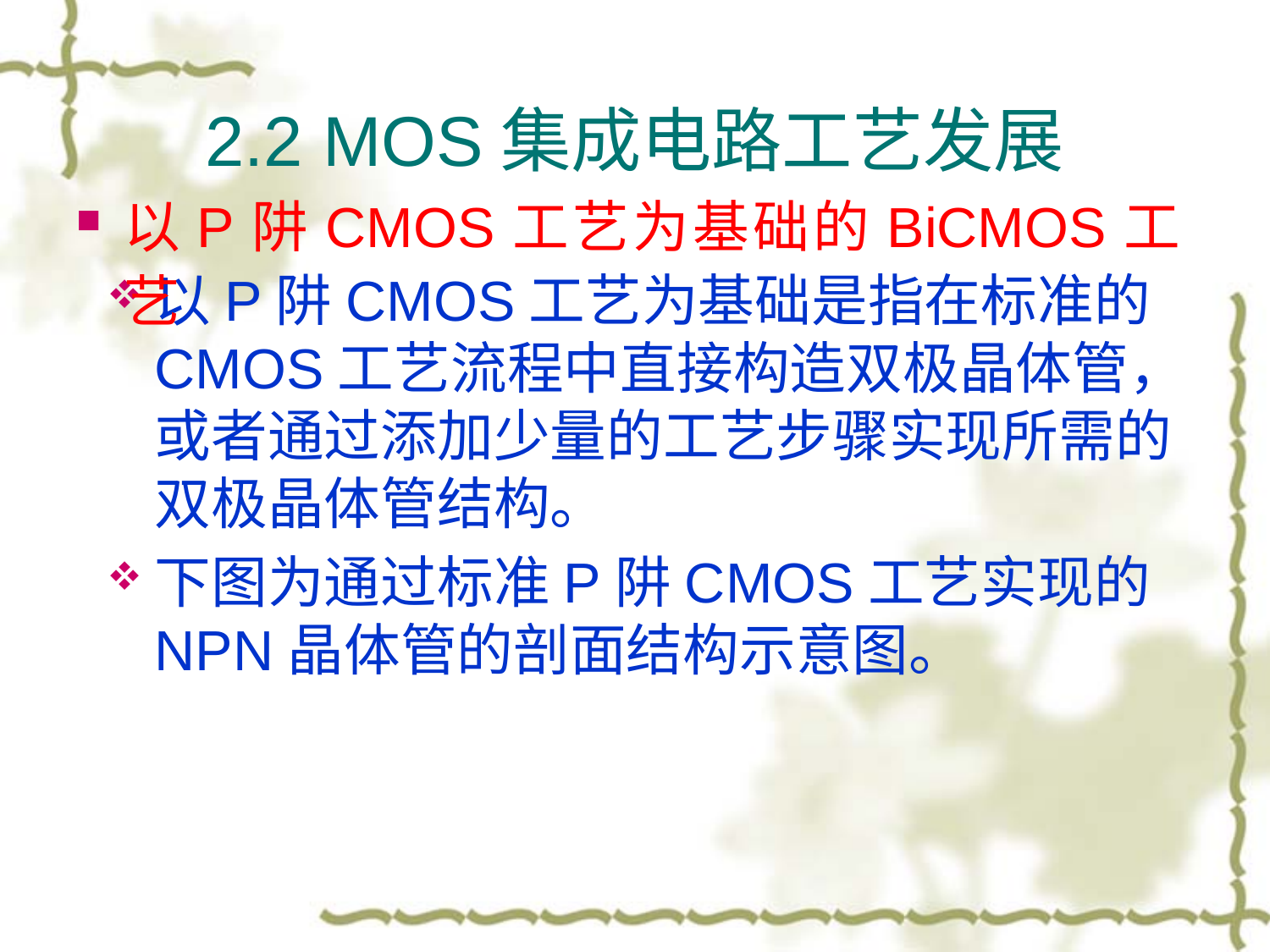

#
2.2 MOS集成电路工艺发展
以P阱CMOS工艺为基础的BiCMOS工艺
以P阱CMOS工艺为基础是指在标准的CMOS工艺流程中直接构造双极晶体管，或者通过添加少量的工艺步骤实现所需的双极晶体管结构。
下图为通过标准P阱CMOS工艺实现的NPN晶体管的剖面结构示意图。
48